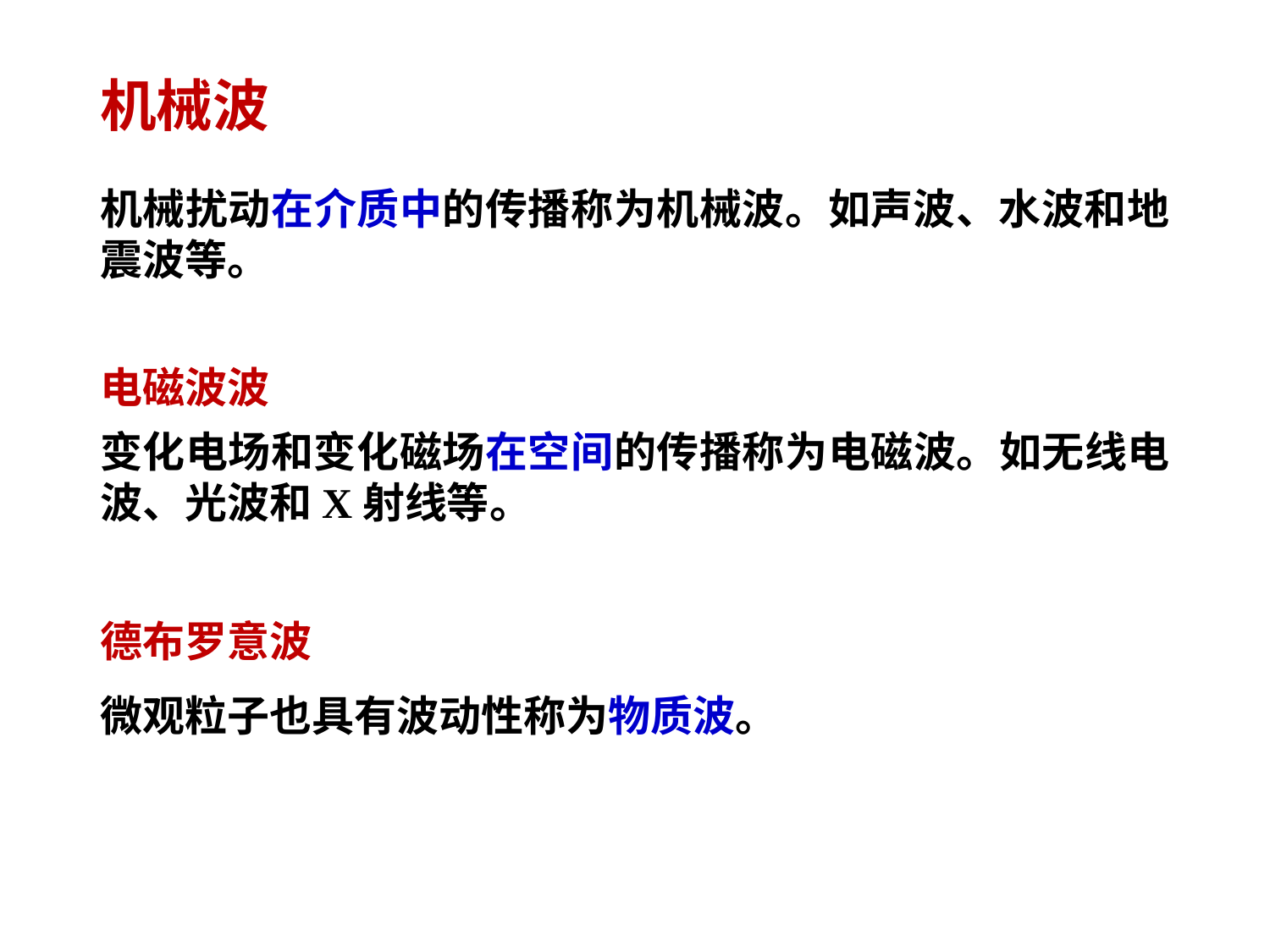

# 机械波
机械扰动在介质中的传播称为机械波。如声波、水波和地震波等。

电磁波波
变化电场和变化磁场在空间的传播称为电磁波。如无线电波、光波和X射线等。

德布罗意波
微观粒子也具有波动性称为物质波。

3